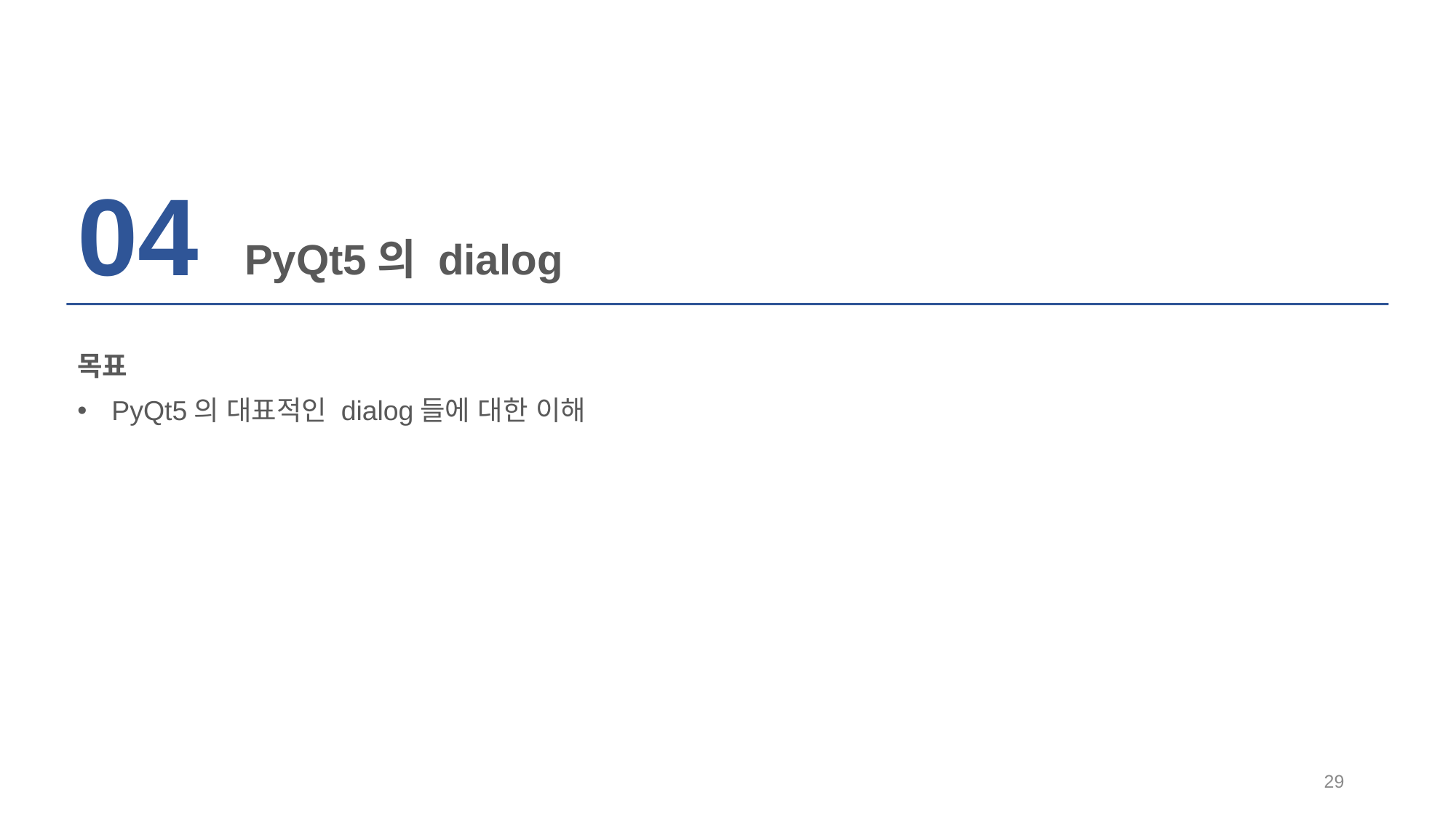

04
PyQt5의 dialog
목표
PyQt5의 대표적인 dialog들에 대한 이해

29